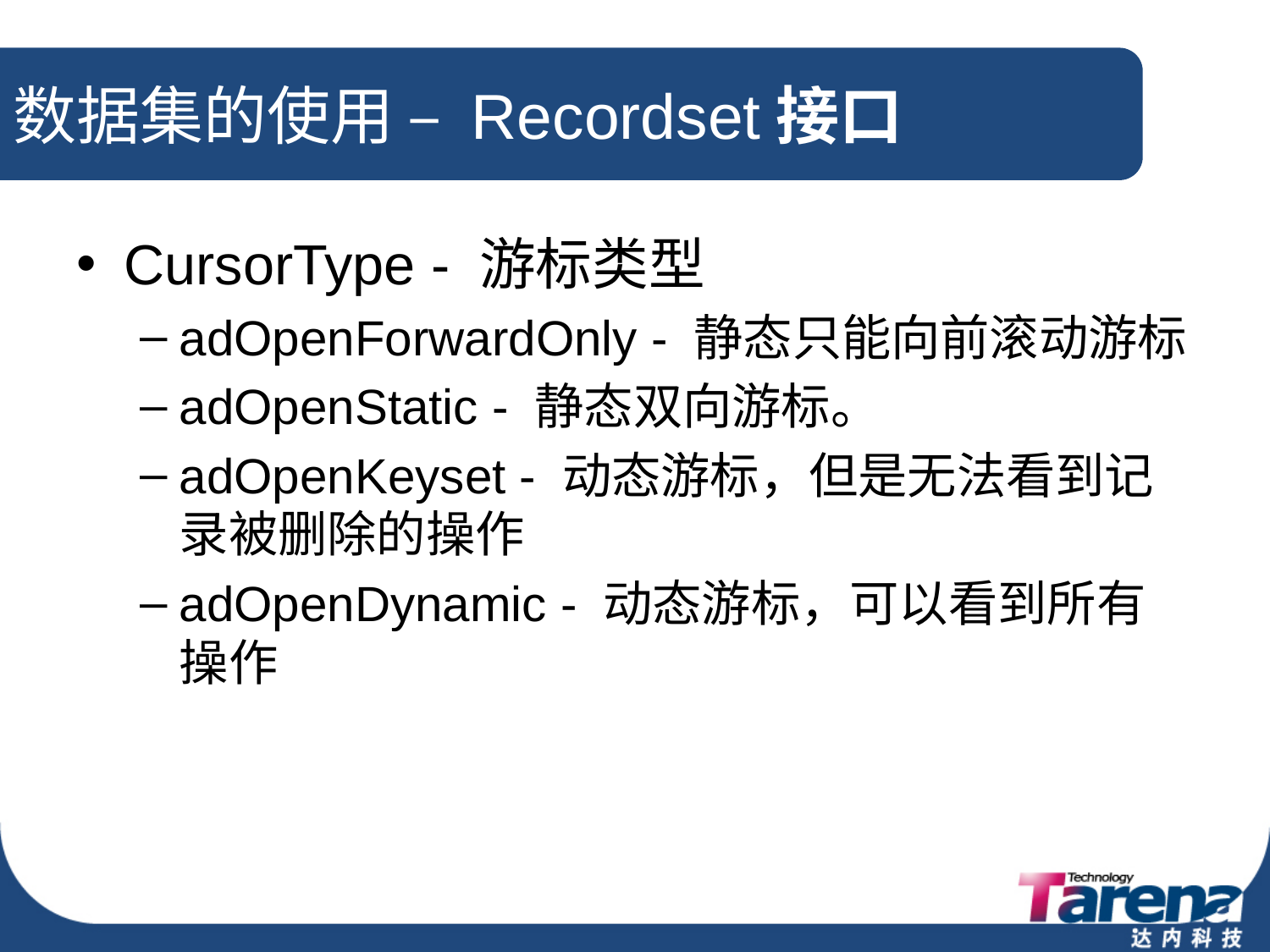

# 数据集的使用 – Recordset接口
CursorType - 游标类型
adOpenForwardOnly - 静态只能向前滚动游标
adOpenStatic - 静态双向游标。
adOpenKeyset - 动态游标，但是无法看到记录被删除的操作
adOpenDynamic - 动态游标，可以看到所有操作